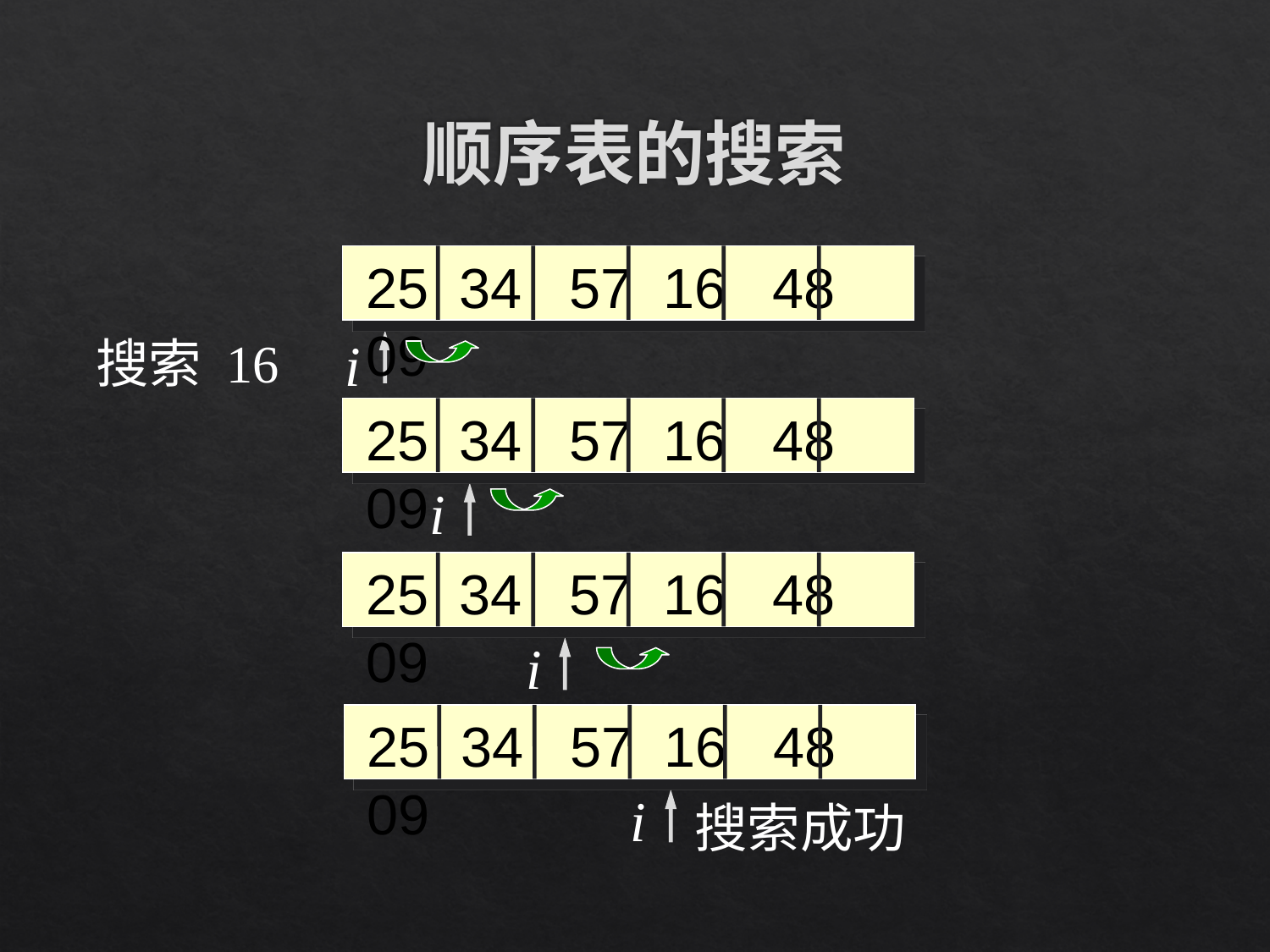

# 顺序表的搜索

25  34   57  16   48  09

搜索 16
i

25  34   57  16   48  09

i

25  34   57  16   48  09

i

25  34   57  16   48  09

i
搜索成功